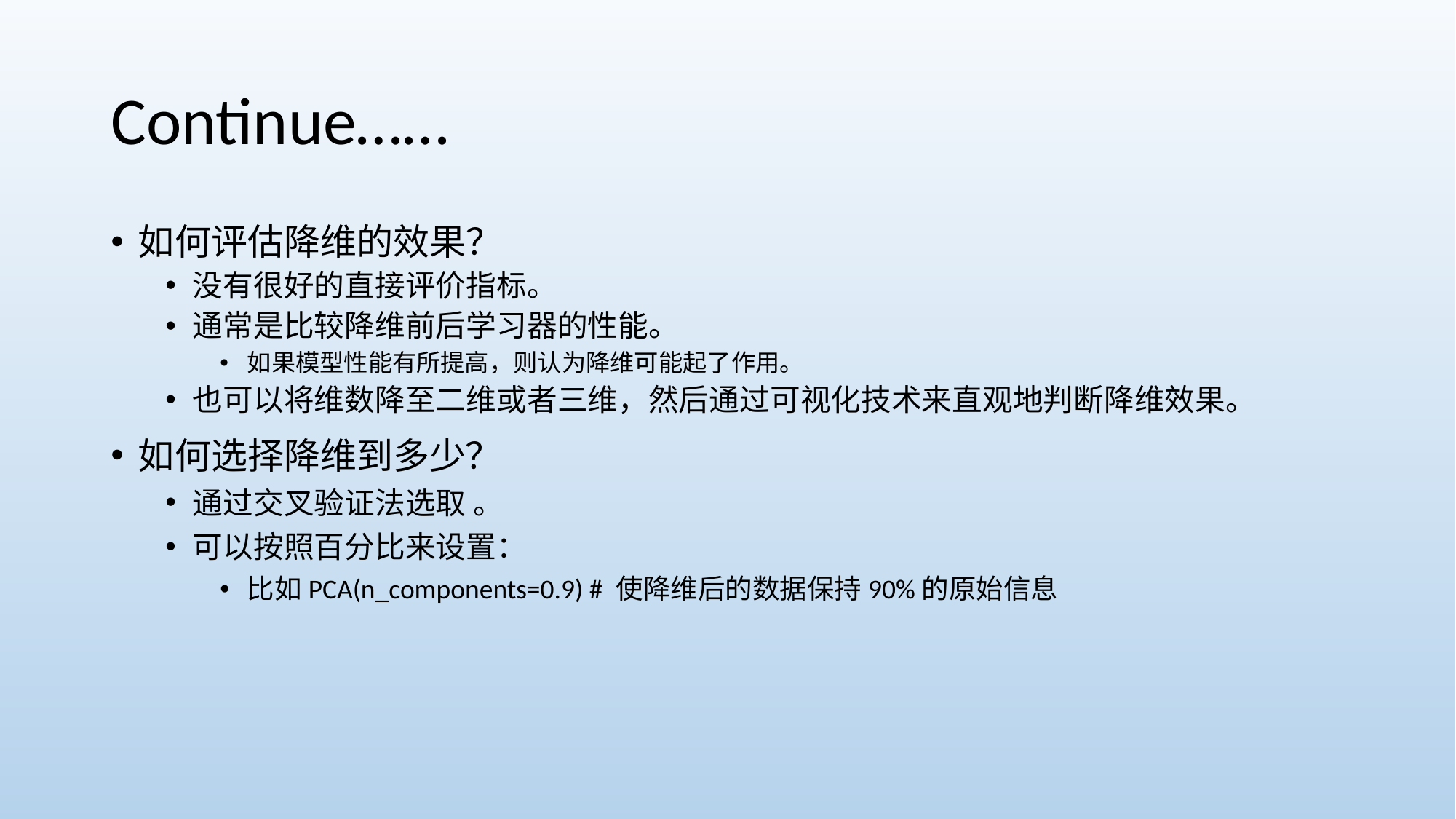

# Continue……
如何评估降维的效果？
没有很好的直接评价指标。
通常是比较降维前后学习器的性能。
如果模型性能有所提高，则认为降维可能起了作用。
也可以将维数降至二维或者三维，然后通过可视化技术来直观地判断降维效果。
如何选择降维到多少？
通过交叉验证法选取 。
可以按照百分比来设置：
比如PCA(n_components=0.9) # 使降维后的数据保持90%的原始信息